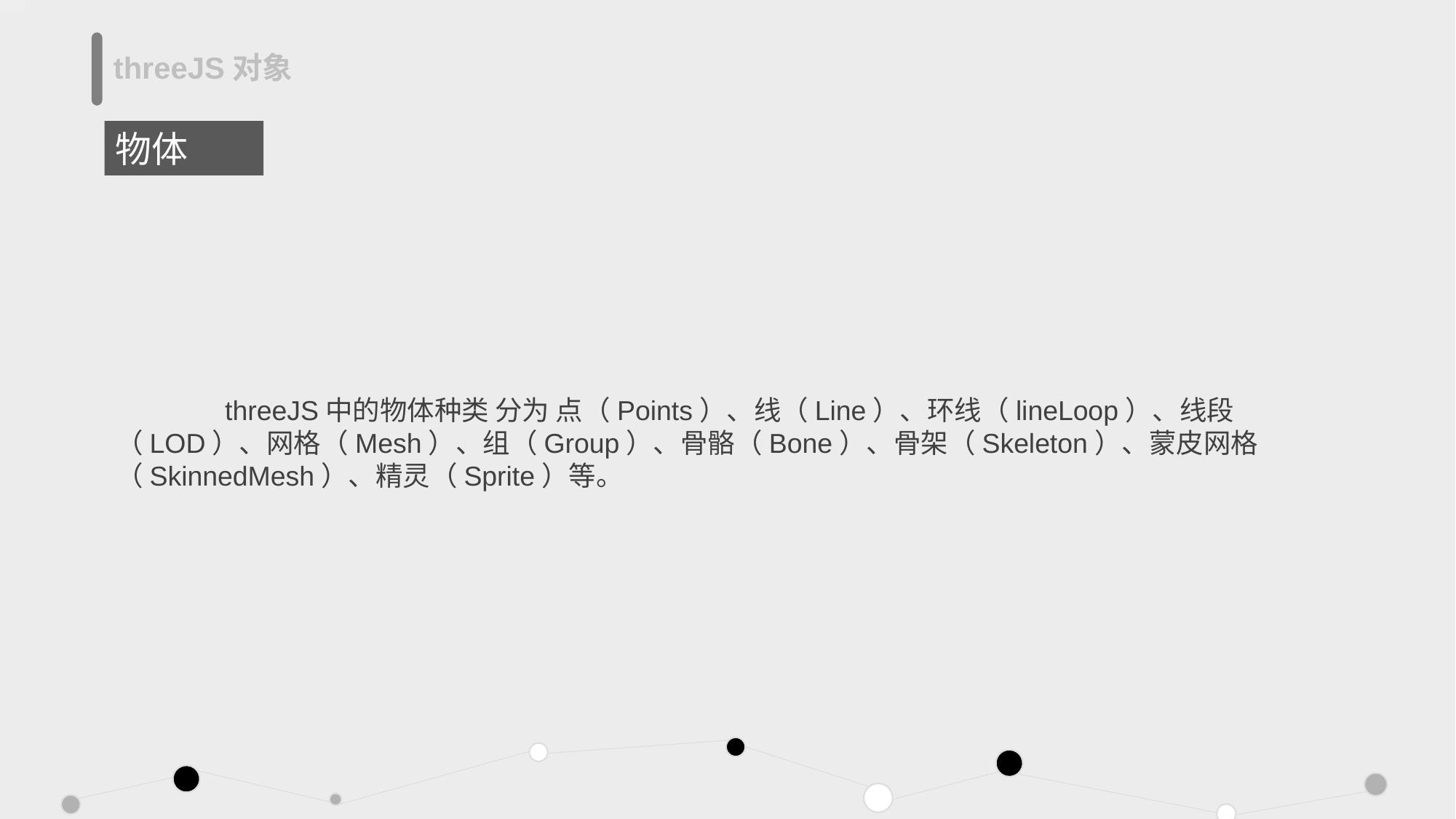

threeJS对象

物体

	threeJS中的物体种类 分为 点（Points）、线（Line）、环线（lineLoop）、线段（LOD）、网格（Mesh）、组（Group）、骨骼（Bone）、骨架（Skeleton）、蒙皮网格（SkinnedMesh）、精灵（Sprite）等。